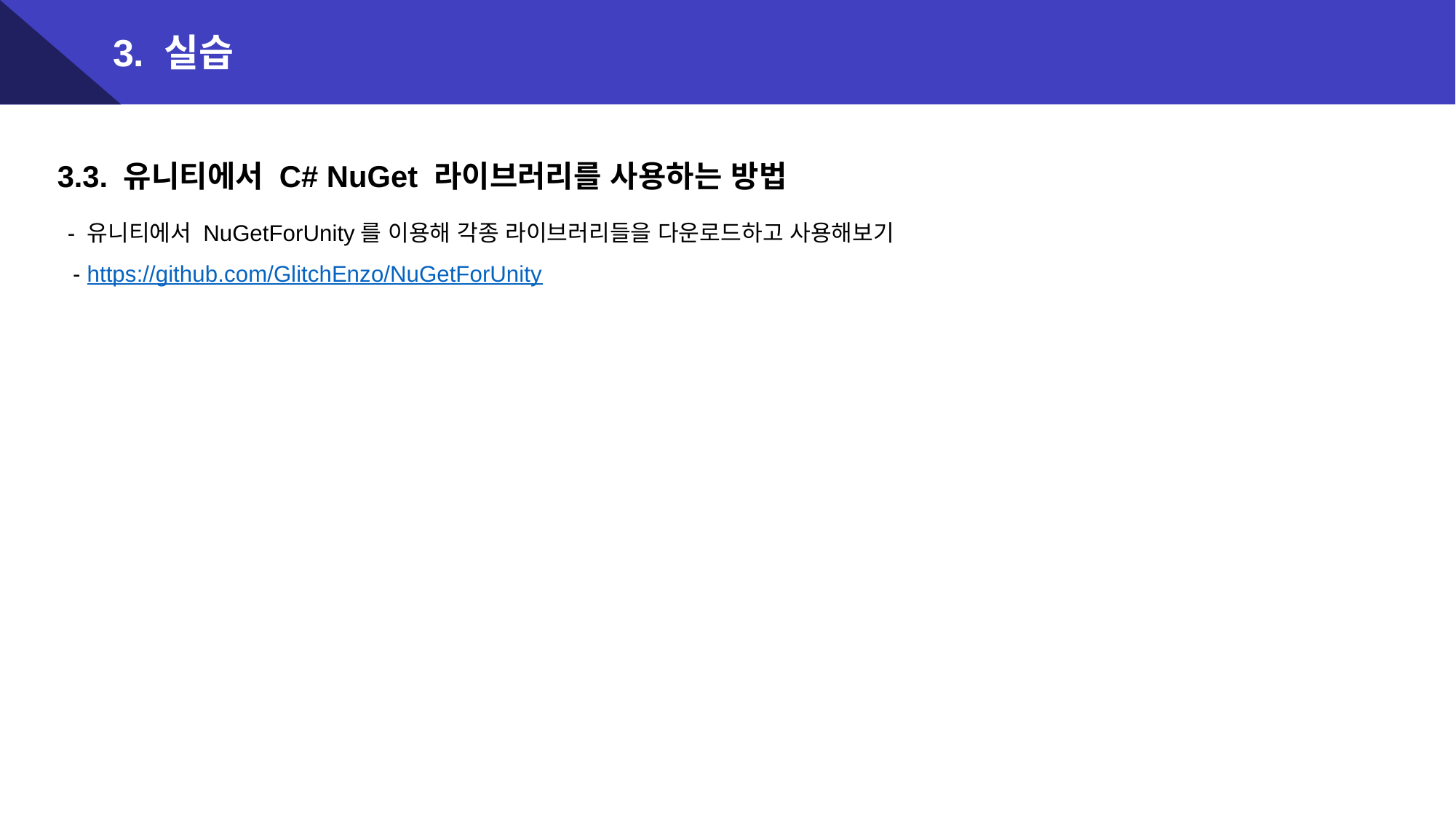

3. 실습
3.3. 유니티에서 C# NuGet 라이브러리를 사용하는 방법
 - 유니티에서 NuGetForUnity를 이용해 각종 라이브러리들을 다운로드하고 사용해보기
 - https://github.com/GlitchEnzo/NuGetForUnity